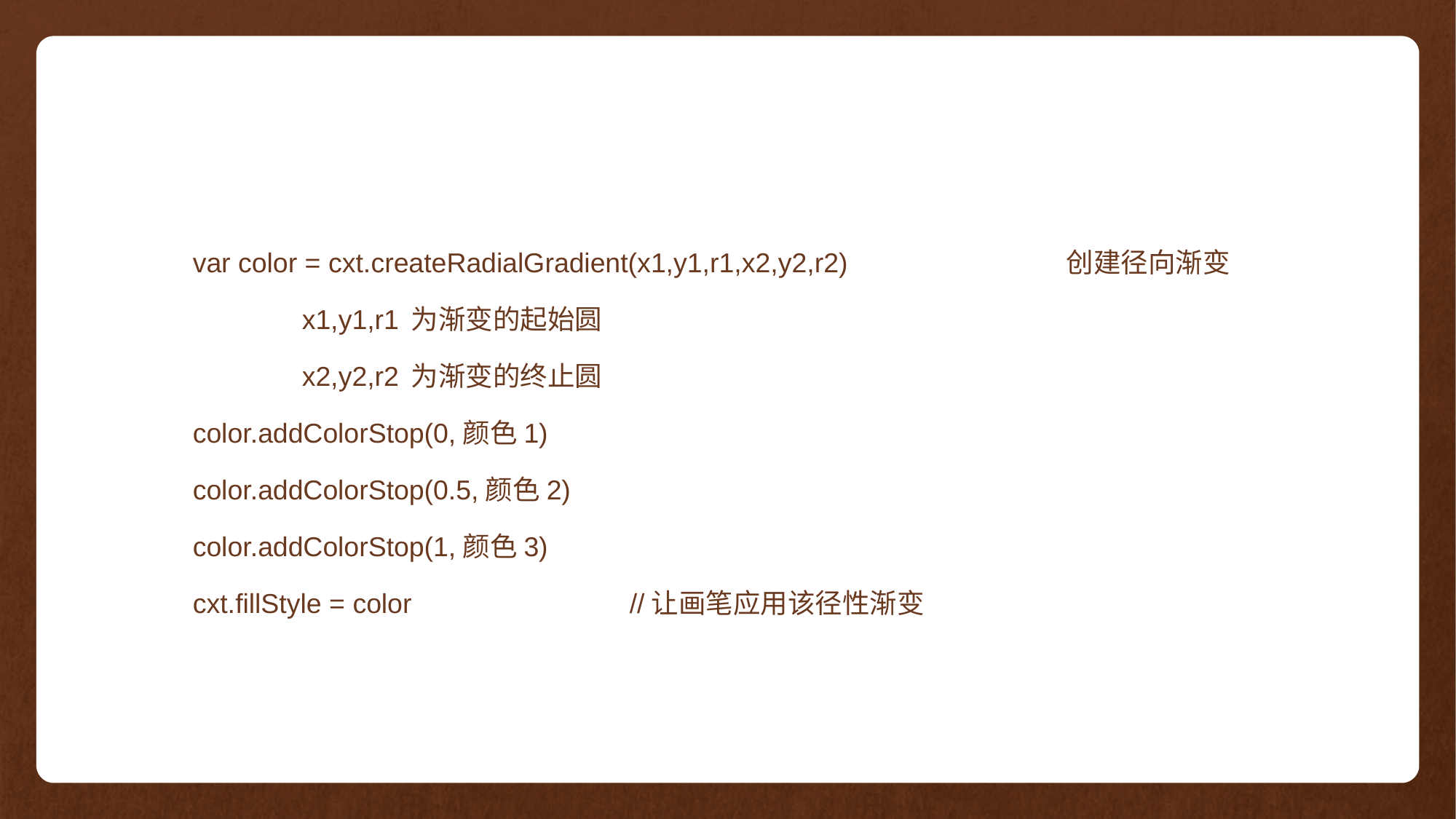

var color = cxt.createRadialGradient(x1,y1,r1,x2,y2,r2)		创建径向渐变
	x1,y1,r1	为渐变的起始圆
	x2,y2,r2	为渐变的终止圆
color.addColorStop(0,颜色1)
color.addColorStop(0.5,颜色2)
color.addColorStop(1,颜色3)
cxt.fillStyle = color		//让画笔应用该径性渐变